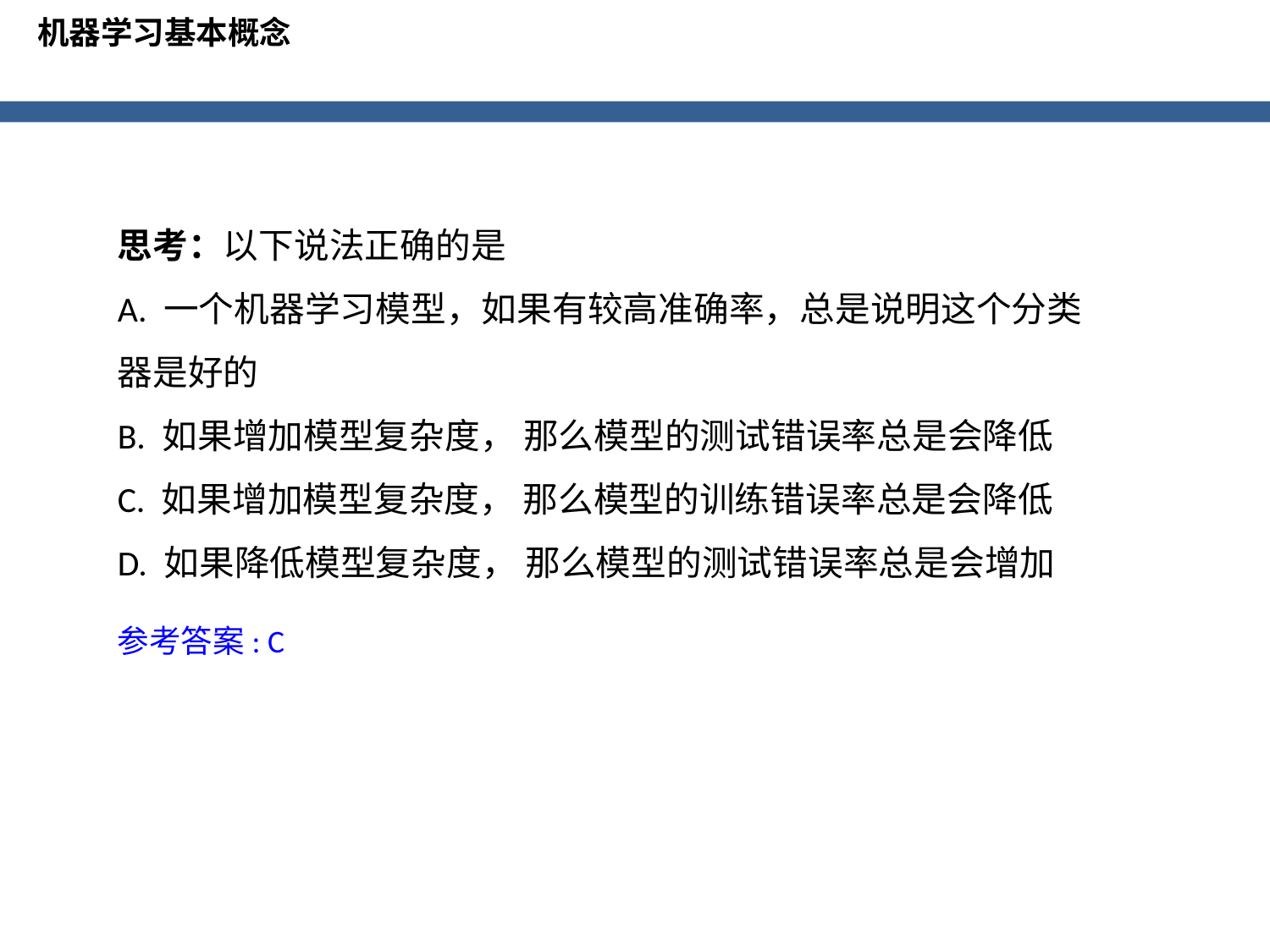

机器学习基本概念

思考：以下说法正确的是
A. 一个机器学习模型，如果有较高准确率，总是说明这个分类器是好的
B. 如果增加模型复杂度， 那么模型的测试错误率总是会降低
C. 如果增加模型复杂度， 那么模型的训练错误率总是会降低
D. 如果降低模型复杂度， 那么模型的测试错误率总是会增加

参考答案: C